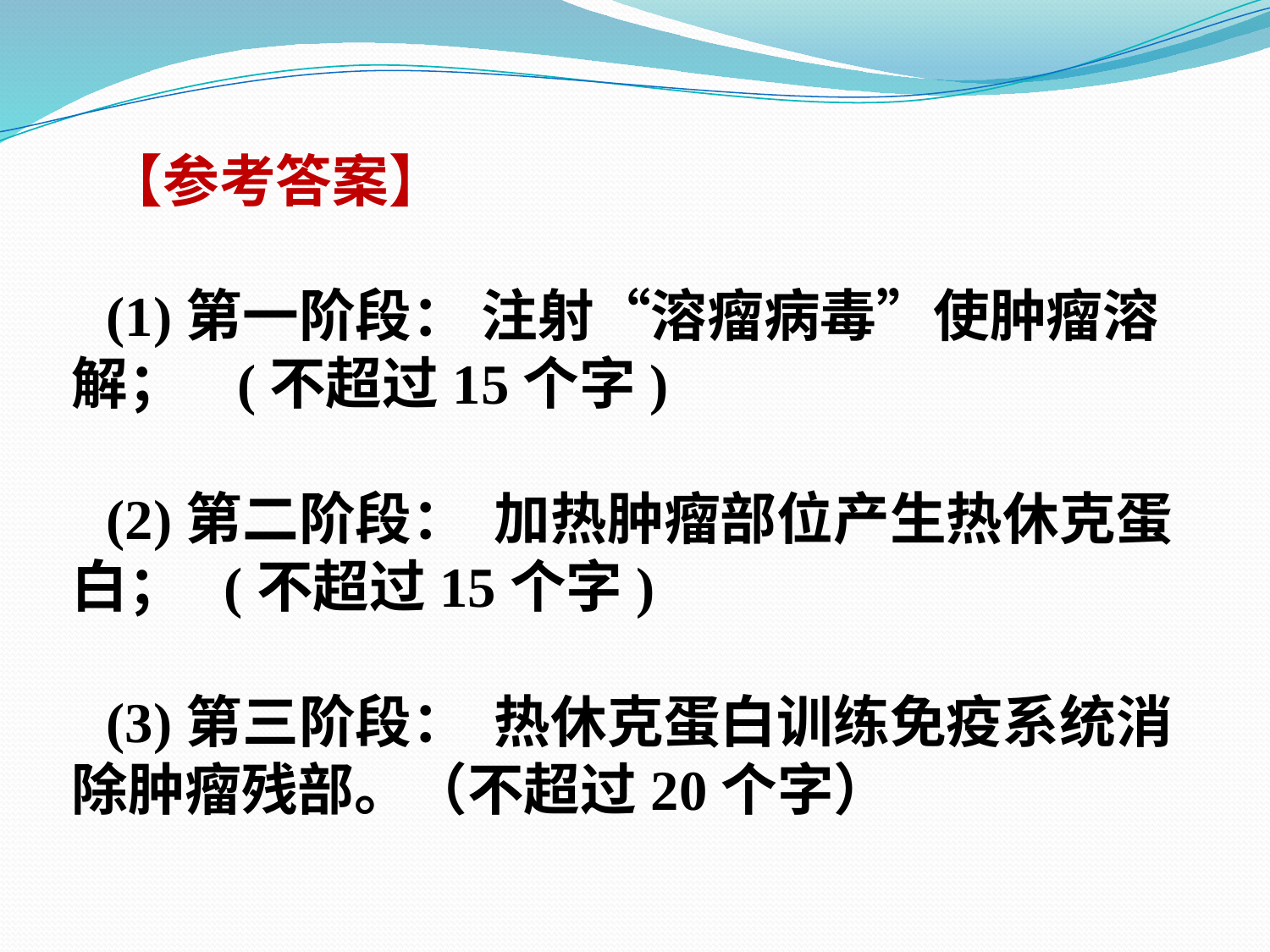

【参考答案】

(1)第一阶段： 注射“溶瘤病毒”使肿瘤溶解；   (不超过15个字)

(2)第二阶段：  加热肿瘤部位产生热休克蛋白；  (不超过15个字)

(3)第三阶段：  热休克蛋白训练免疫系统消除肿瘤残部。（不超过20个字）